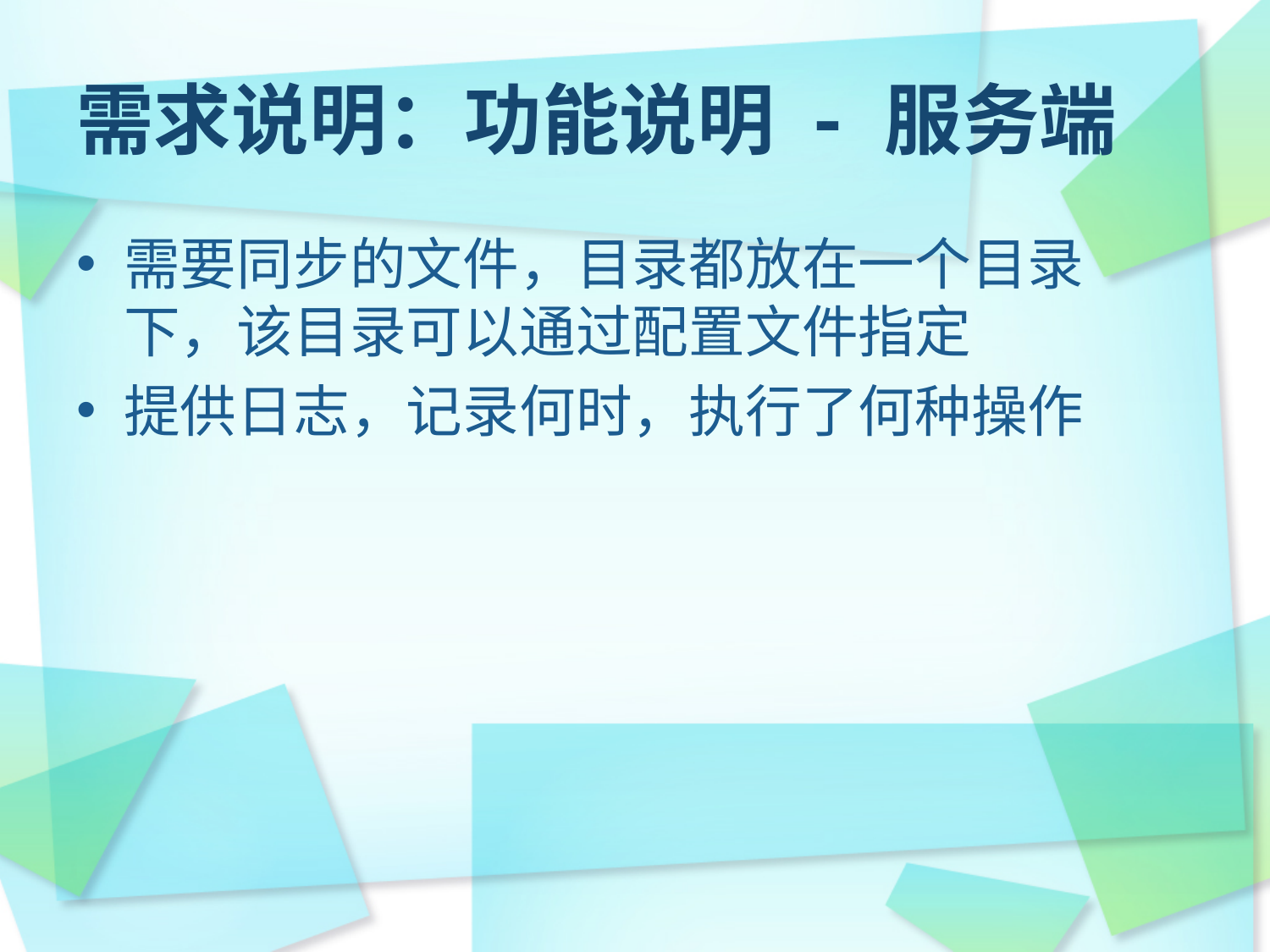

需求说明：功能说明 - 服务端
需要同步的文件，目录都放在一个目录下，该目录可以通过配置文件指定
提供日志，记录何时，执行了何种操作